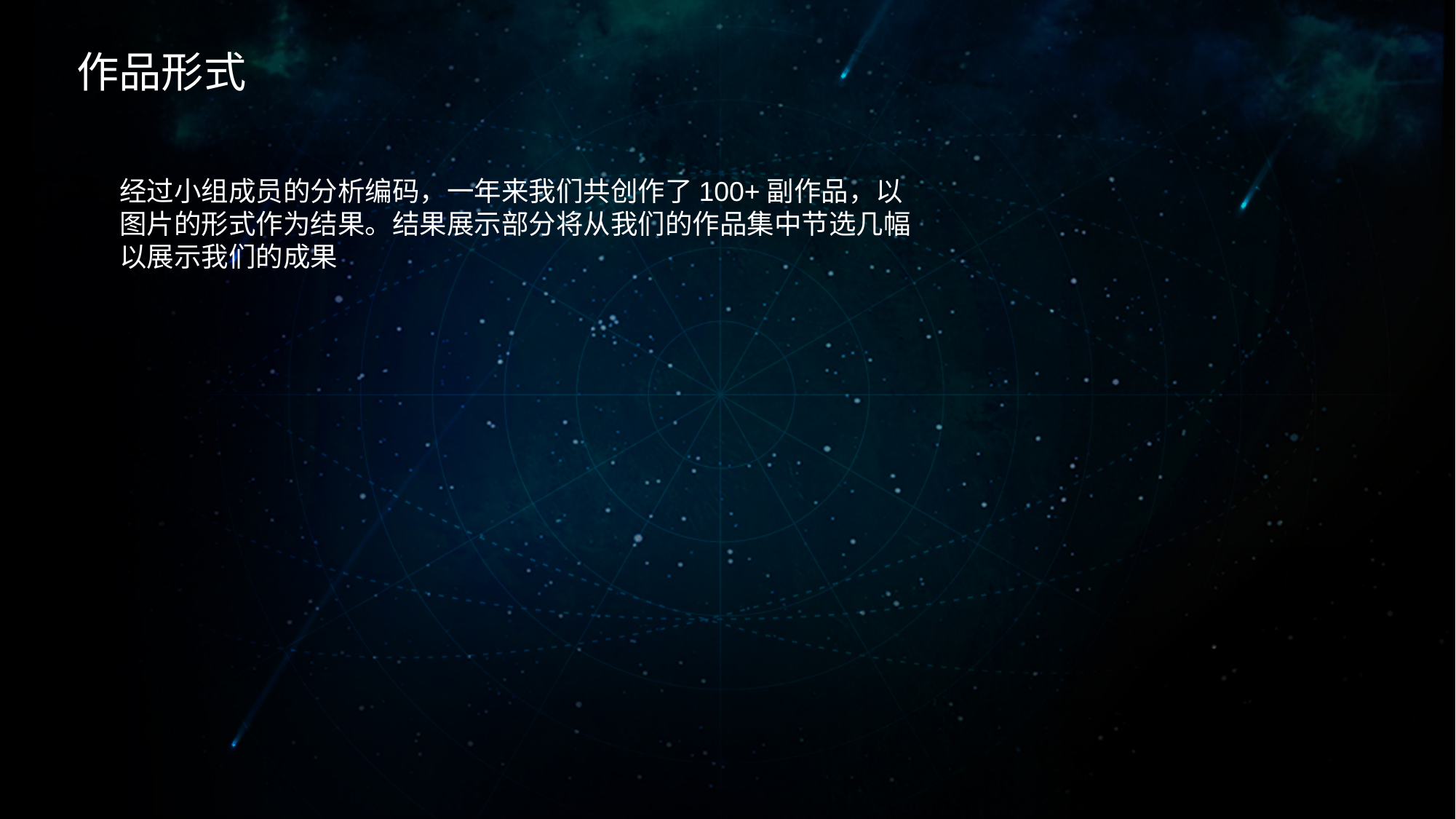

作品形式
经过小组成员的分析编码，一年来我们共创作了100+副作品，以图片的形式作为结果。结果展示部分将从我们的作品集中节选几幅以展示我们的成果